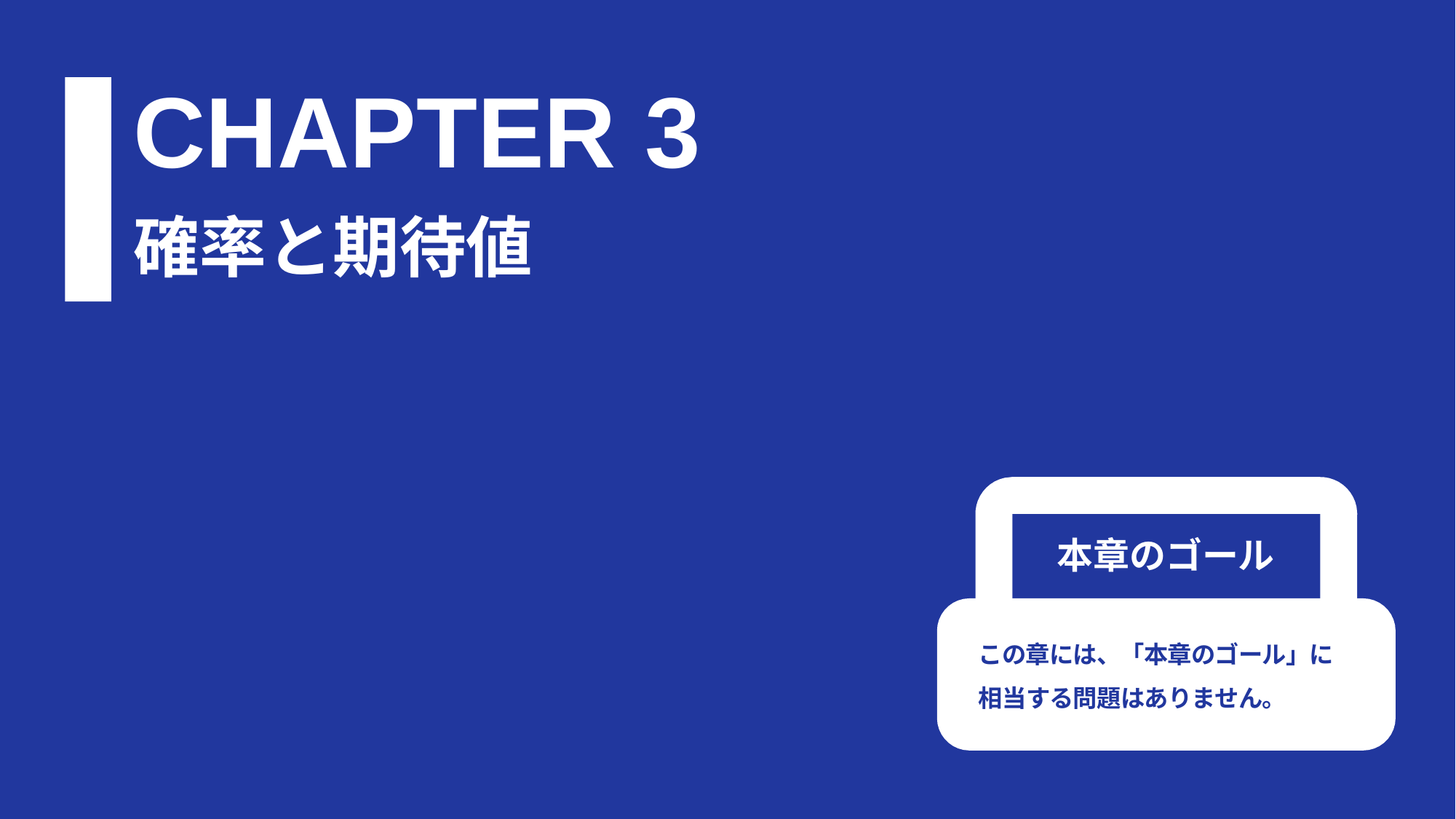

# CHAPTER 3
確率と期待値

本章のゴール

この章には、「本章のゴール」に
相当する問題はありません。